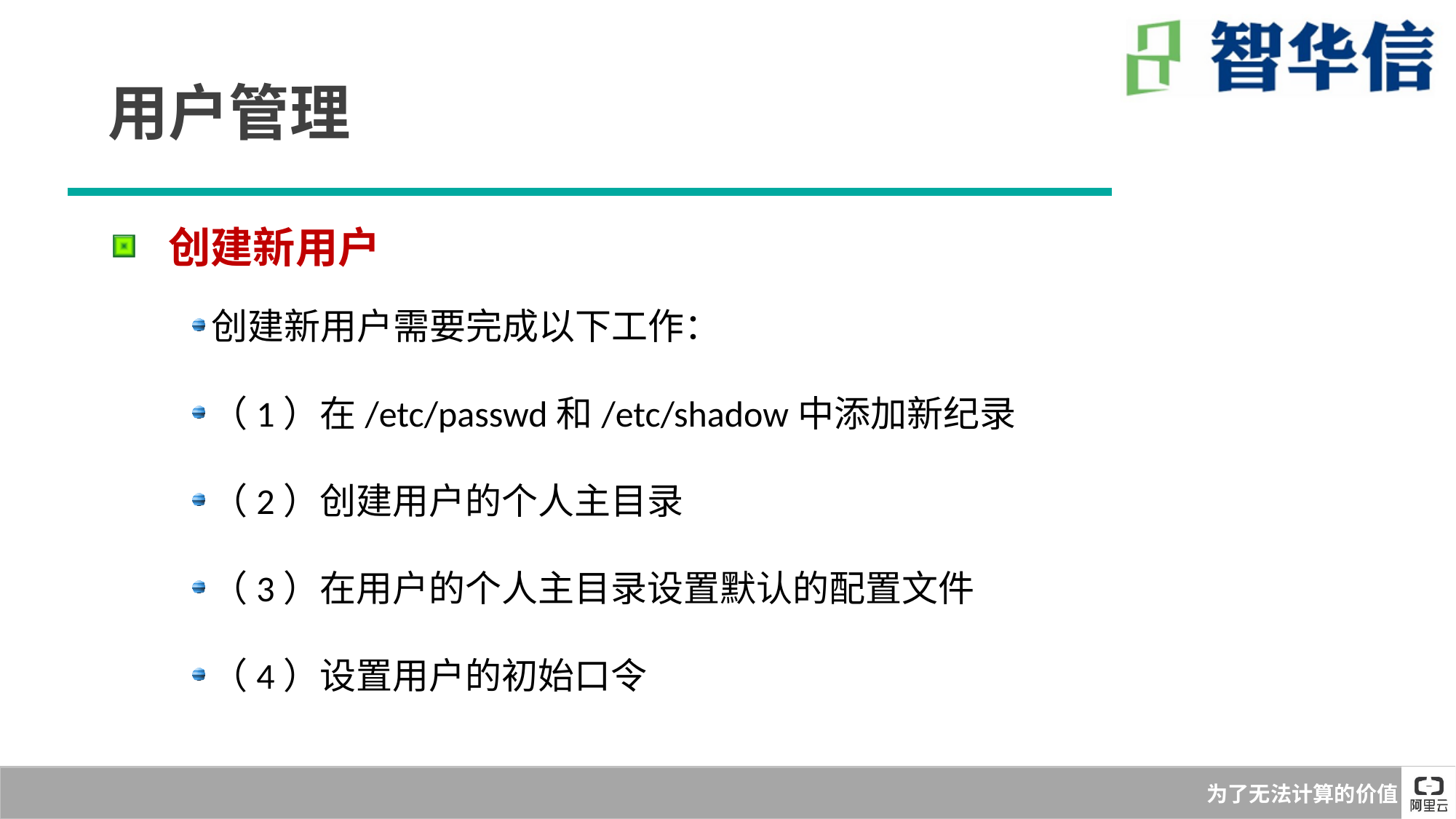

用户管理
  创建新用户
创建新用户需要完成以下工作：

（1）在/etc/passwd和/etc/shadow中添加新纪录

（2）创建用户的个人主目录

（3）在用户的个人主目录设置默认的配置文件

（4）设置用户的初始口令